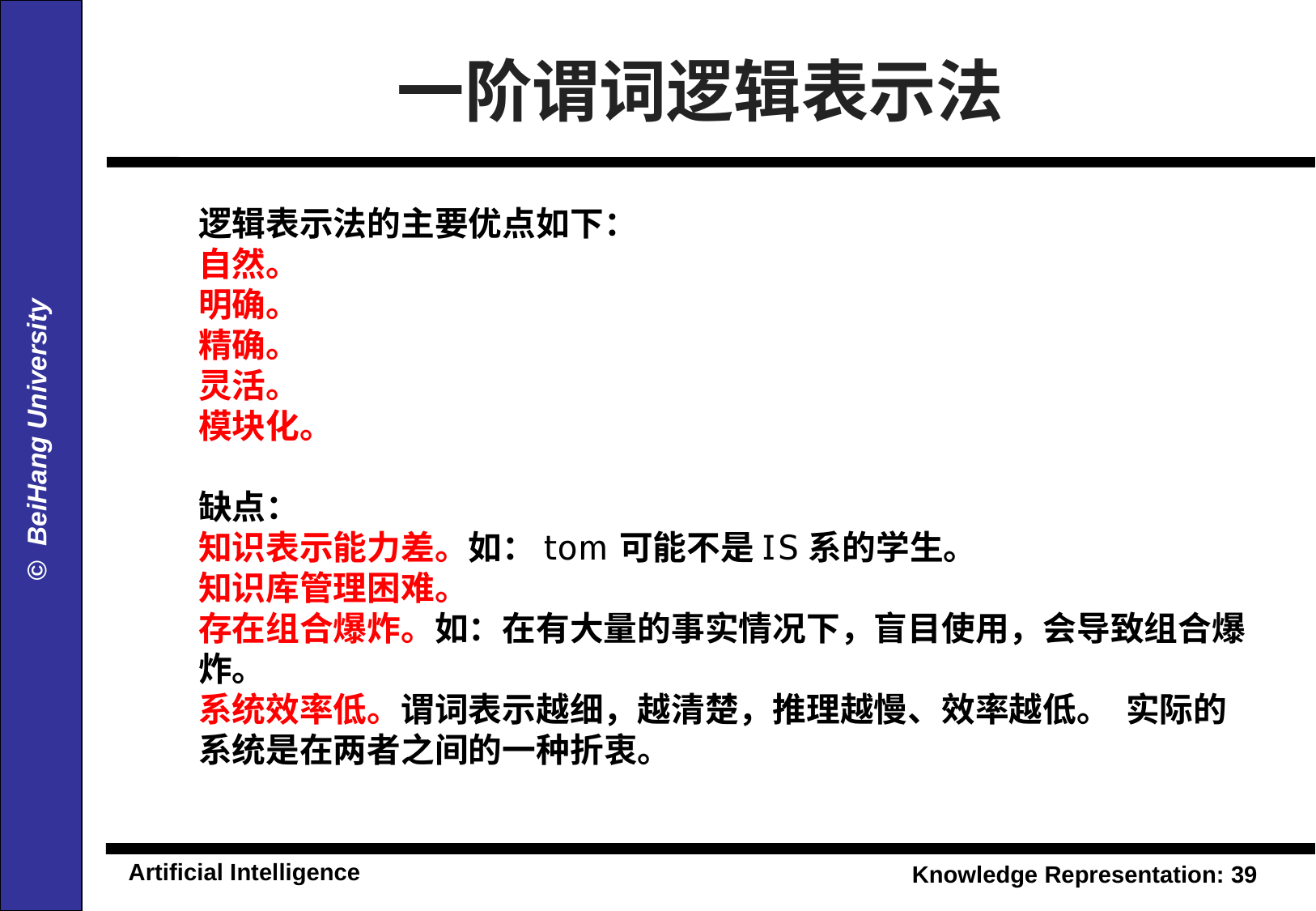

一阶谓词逻辑表示法
逻辑表示法的主要优点如下：
自然。
明确。
精确。
灵活。
模块化。

缺点：
知识表示能力差。如：tom可能不是IS系的学生。
知识库管理困难。
存在组合爆炸。如：在有大量的事实情况下，盲目使用，会导致组合爆炸。
系统效率低。谓词表示越细，越清楚，推理越慢、效率越低。  实际的系统是在两者之间的一种折衷。